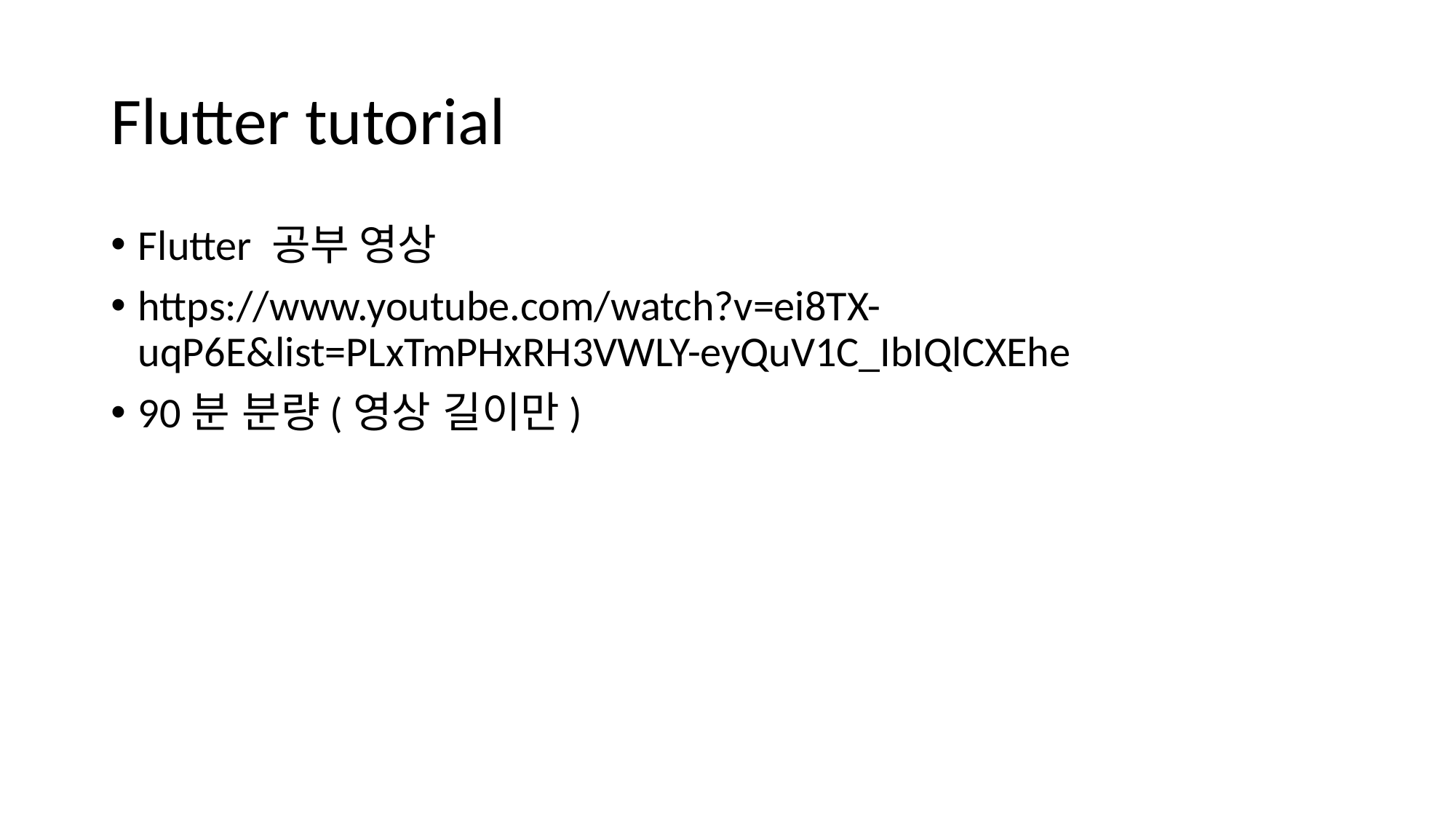

# Flutter tutorial
Flutter 공부 영상
https://www.youtube.com/watch?v=ei8TX-uqP6E&list=PLxTmPHxRH3VWLY-eyQuV1C_IbIQlCXEhe
90분 분량(영상 길이만)